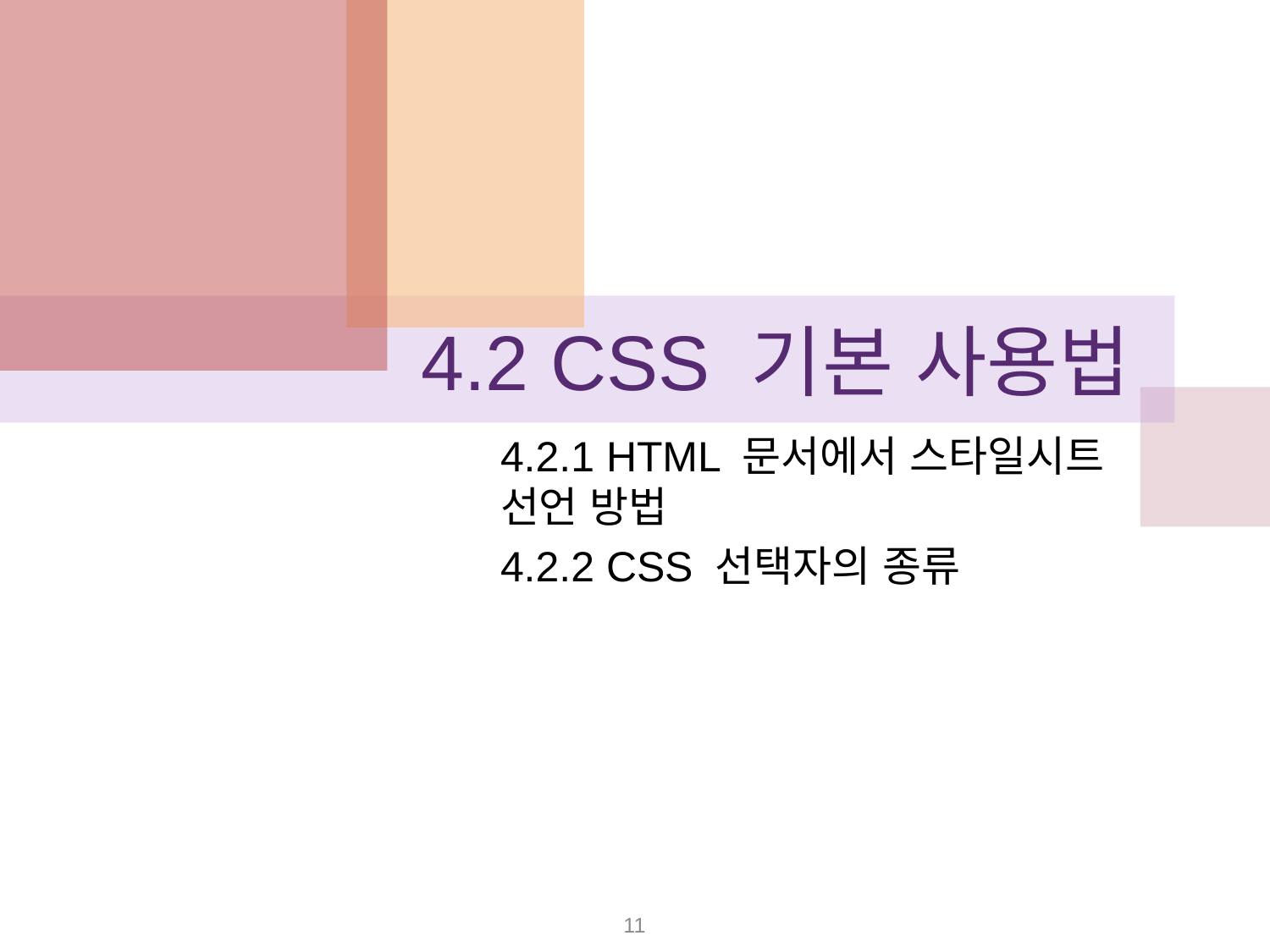

# 4.2 CSS 기본 사용법
4.2.1 HTML 문서에서 스타일시트
선언 방법
4.2.2 CSS 선택자의 종류
11